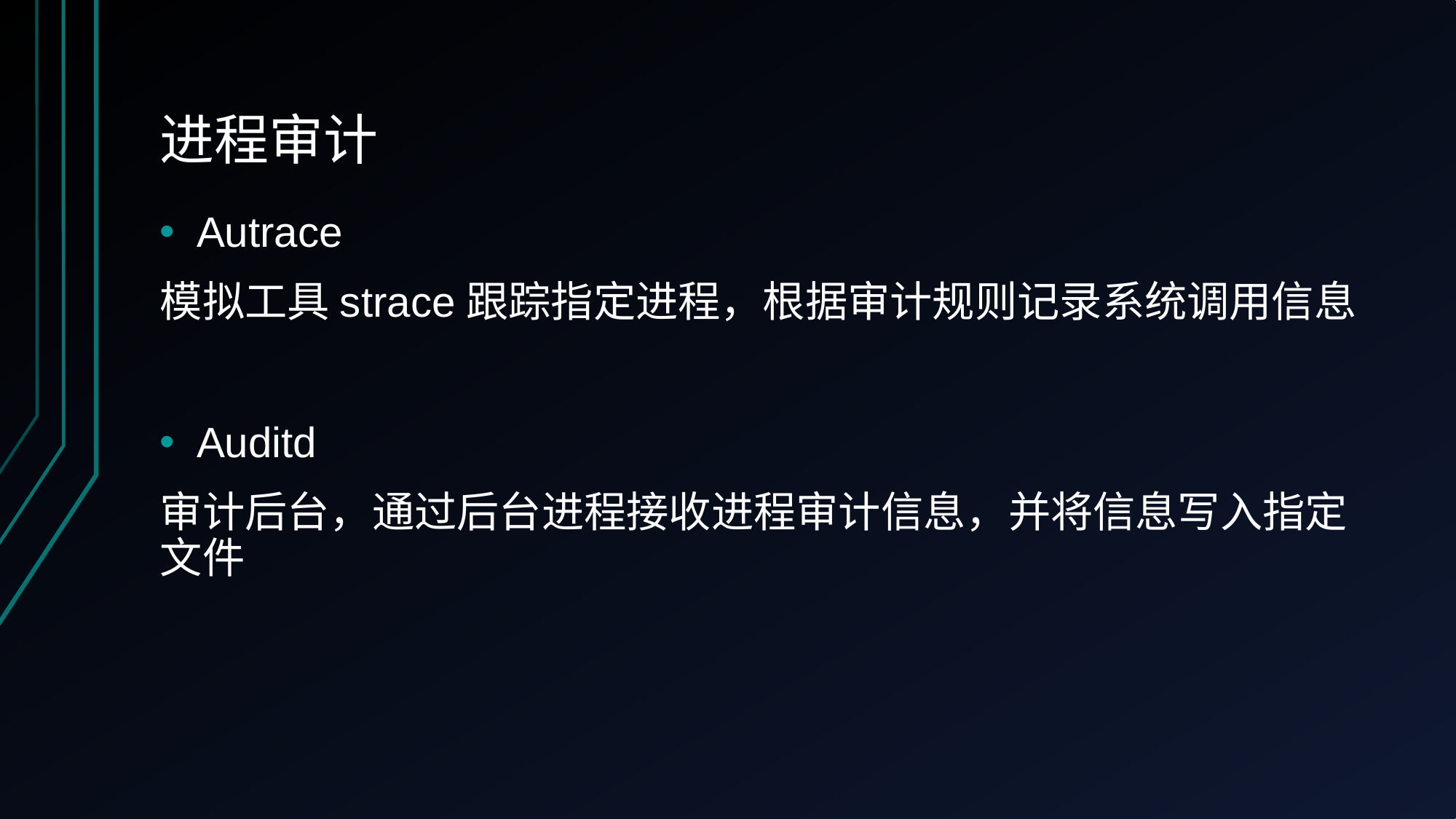

# 进程审计
Autrace
模拟工具strace跟踪指定进程，根据审计规则记录系统调用信息

Auditd
审计后台，通过后台进程接收进程审计信息，并将信息写入指定文件